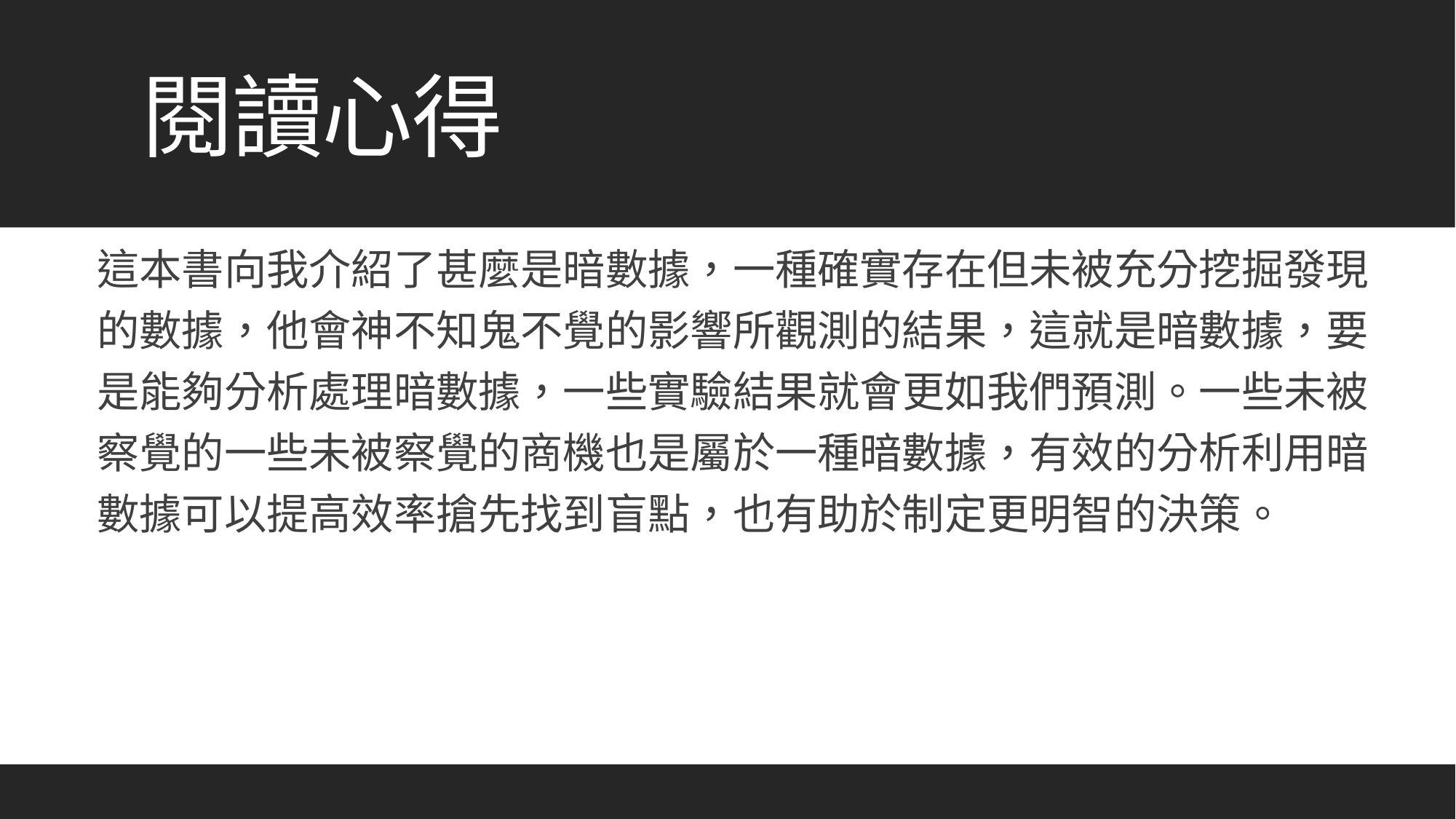

# 閱讀心得
這本書向我介紹了甚麼是暗數據，一種確實存在但未被充分挖掘發現的數據，他會神不知鬼不覺的影響所觀測的結果，這就是暗數據，要是能夠分析處理暗數據，一些實驗結果就會更如我們預測。一些未被察覺的一些未被察覺的商機也是屬於一種暗數據，有效的分析利用暗數據可以提高效率搶先找到盲點，也有助於制定更明智的決策。